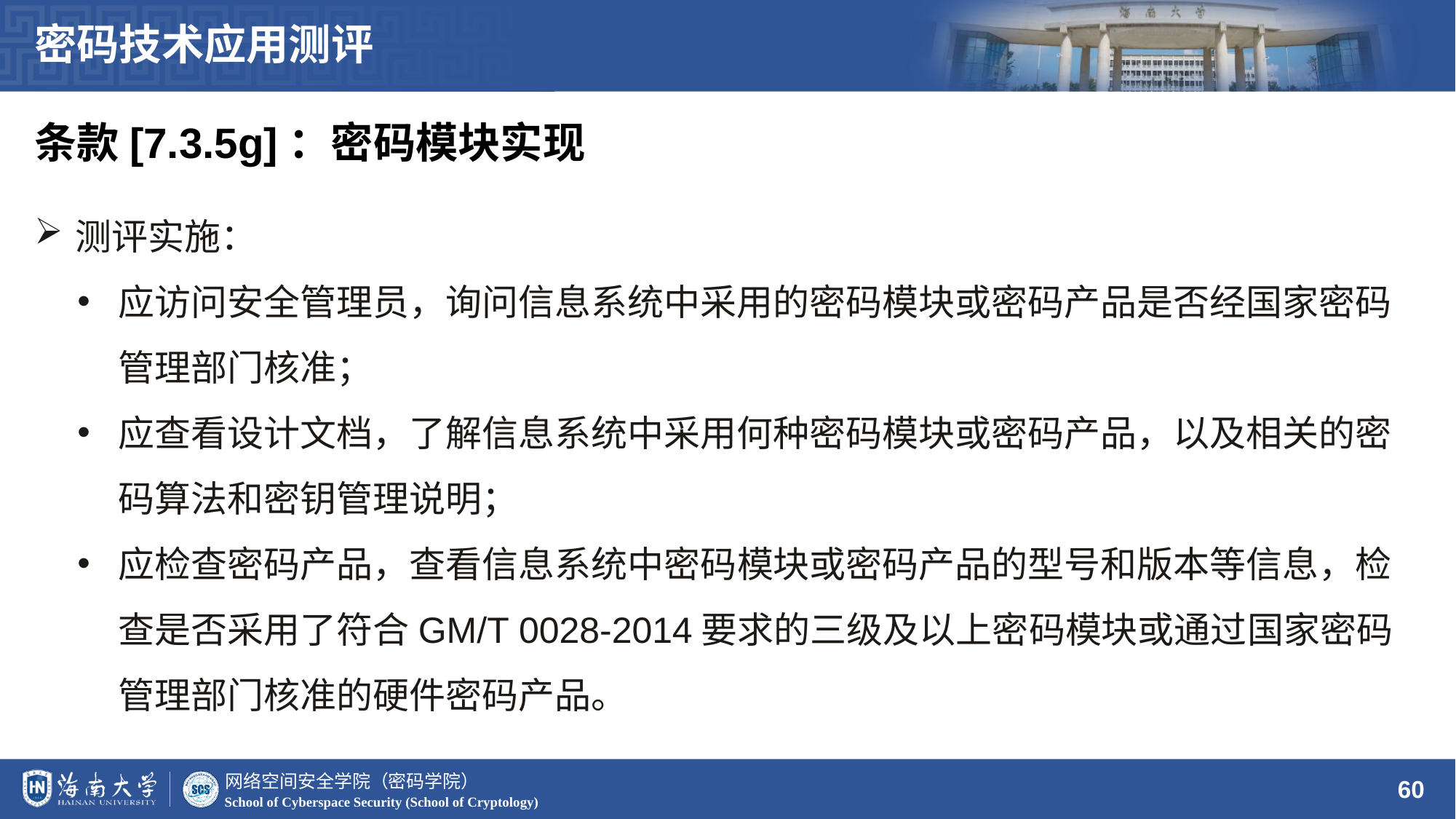

密码技术应用测评
条款[7.3.5g]：密码模块实现
测评实施：
应访问安全管理员，询问信息系统中采用的密码模块或密码产品是否经国家密码管理部门核准；
应查看设计文档，了解信息系统中采用何种密码模块或密码产品，以及相关的密码算法和密钥管理说明；
应检查密码产品，查看信息系统中密码模块或密码产品的型号和版本等信息，检查是否采用了符合GM/T 0028-2014要求的三级及以上密码模块或通过国家密码管理部门核准的硬件密码产品。
60